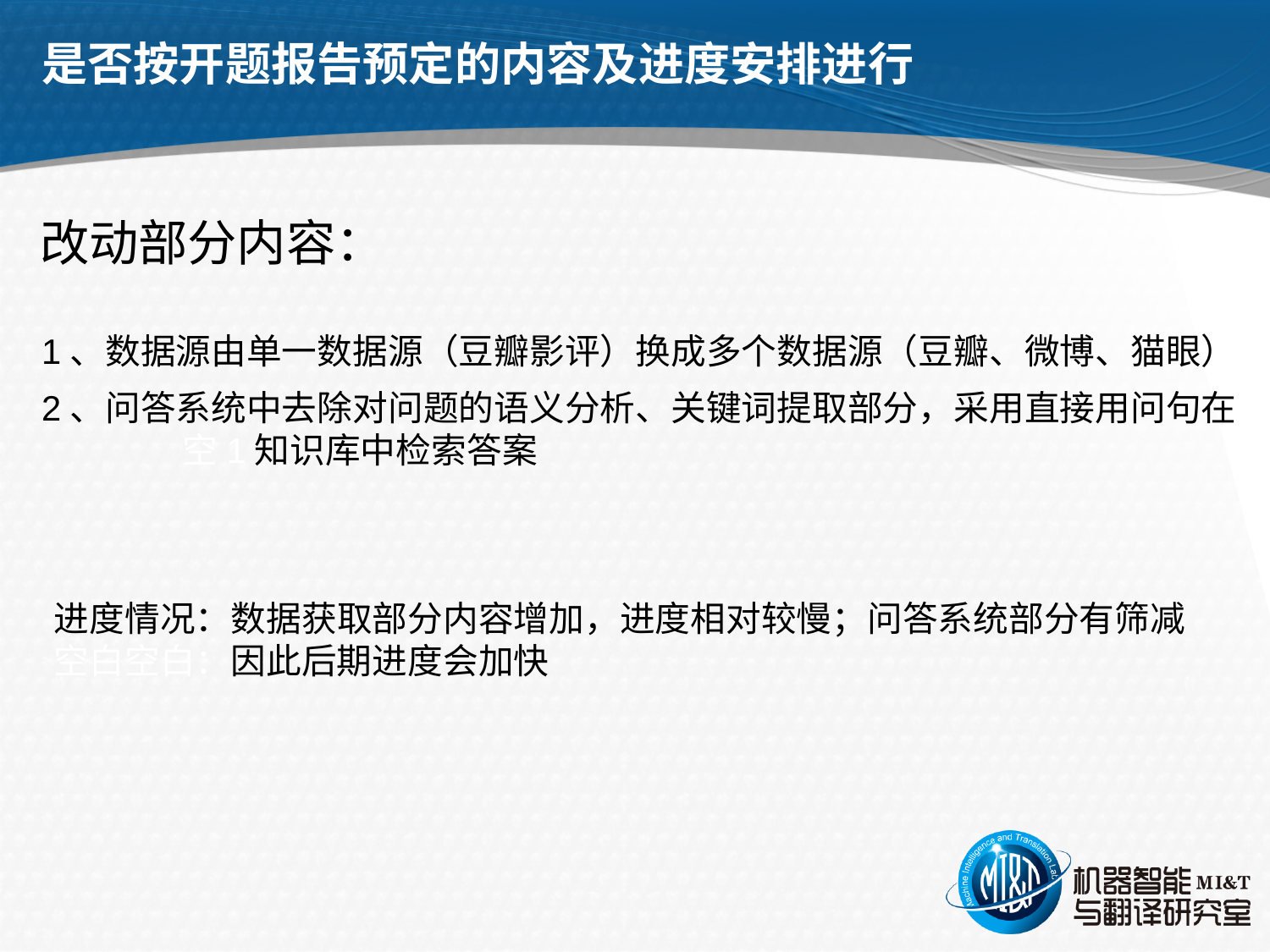

# 是否按开题报告预定的内容及进度安排进行
改动部分内容：
1、数据源由单一数据源（豆瓣影评）换成多个数据源（豆瓣、微博、猫眼）
2、问答系统中去除对问题的语义分析、关键词提取部分，采用直接用问句在                   空1知识库中检索答案
进度情况：数据获取部分内容增加，进度相对较慢；问答系统部分有筛减空白空白：因此后期进度会加快